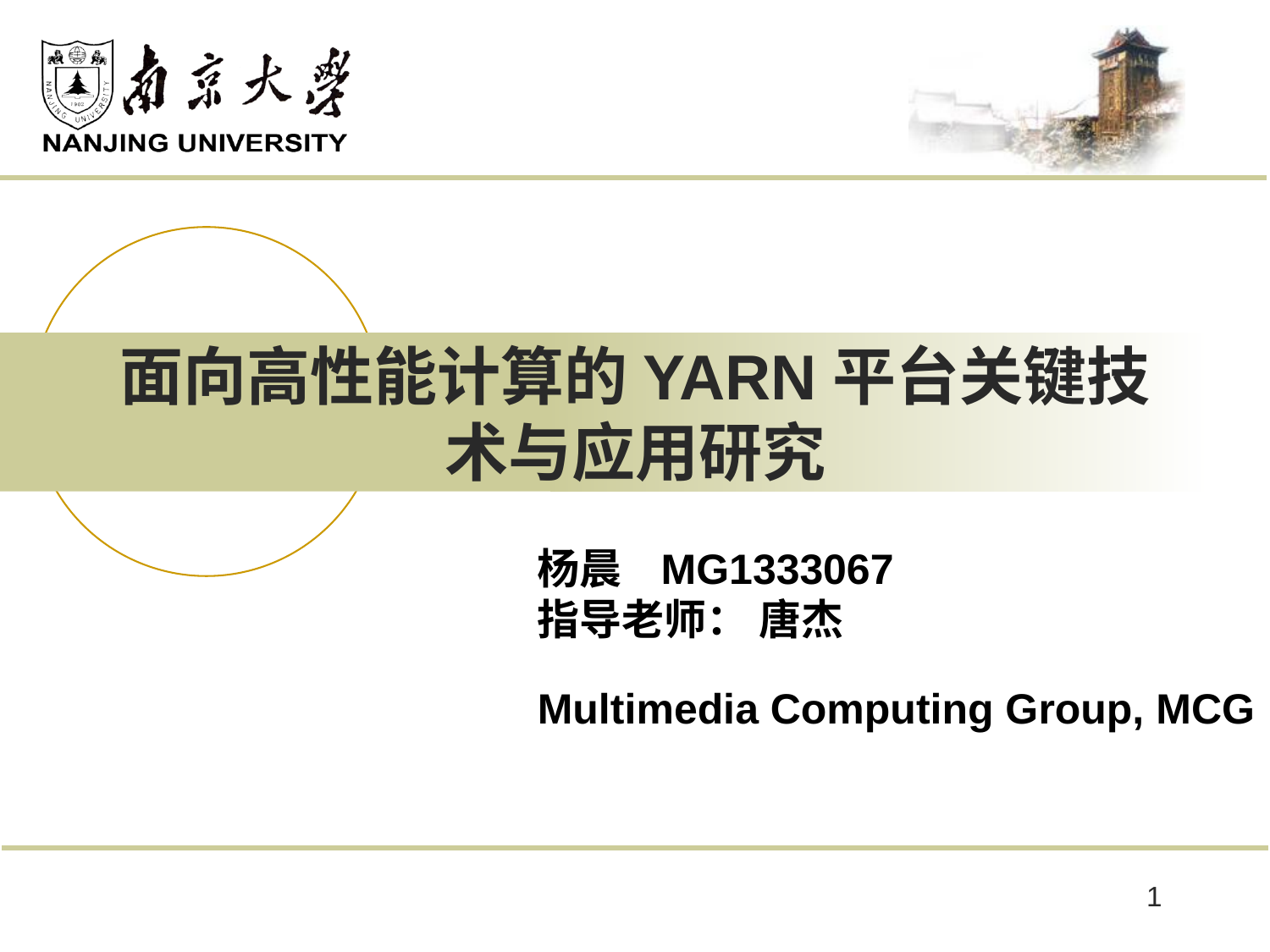

面向高性能计算的YARN平台关键技术与应用研究
杨晨   MG1333067
指导老师： 唐杰

Multimedia Computing Group, MCG

1